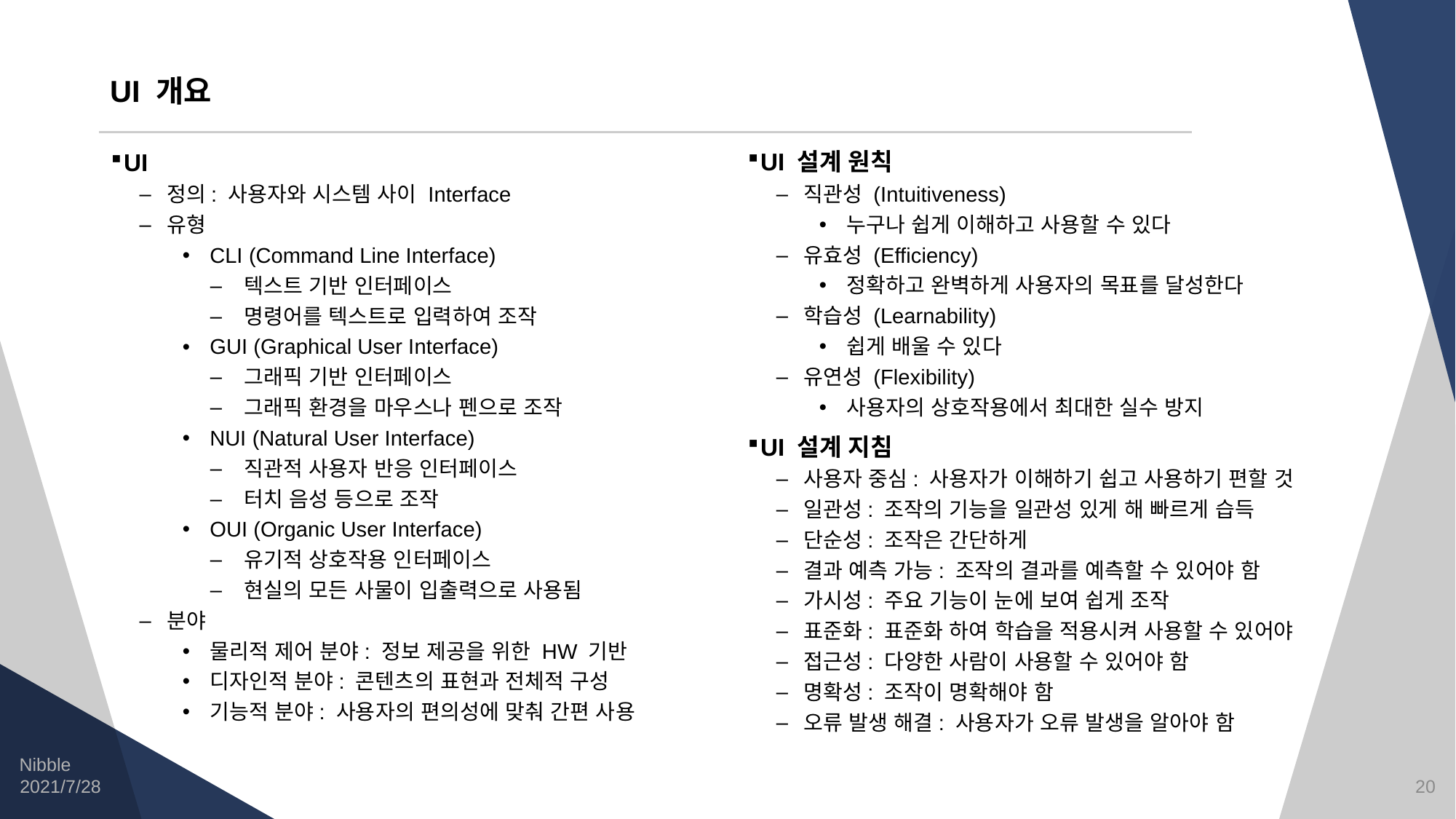

# UI 개요
UI 설계 원칙
직관성 (Intuitiveness)
누구나 쉽게 이해하고 사용할 수 있다
유효성 (Efficiency)
정확하고 완벽하게 사용자의 목표를 달성한다
학습성 (Learnability)
쉽게 배울 수 있다
유연성 (Flexibility)
사용자의 상호작용에서 최대한 실수 방지
UI 설계 지침
사용자 중심: 사용자가 이해하기 쉽고 사용하기 편할 것
일관성: 조작의 기능을 일관성 있게 해 빠르게 습득
단순성: 조작은 간단하게
결과 예측 가능: 조작의 결과를 예측할 수 있어야 함
가시성: 주요 기능이 눈에 보여 쉽게 조작
표준화: 표준화 하여 학습을 적용시켜 사용할 수 있어야
접근성: 다양한 사람이 사용할 수 있어야 함
명확성: 조작이 명확해야 함
오류 발생 해결: 사용자가 오류 발생을 알아야 함

UI
정의: 사용자와 시스템 사이 Interface
유형
CLI (Command Line Interface)
텍스트 기반 인터페이스
명령어를 텍스트로 입력하여 조작
GUI (Graphical User Interface)
그래픽 기반 인터페이스
그래픽 환경을 마우스나 펜으로 조작
NUI (Natural User Interface)
직관적 사용자 반응 인터페이스
터치 음성 등으로 조작
OUI (Organic User Interface)
유기적 상호작용 인터페이스
현실의 모든 사물이 입출력으로 사용됨
분야
물리적 제어 분야: 정보 제공을 위한 HW 기반
디자인적 분야: 콘텐츠의 표현과 전체적 구성
기능적 분야: 사용자의 편의성에 맞춰 간편 사용
Nibble
2021/7/28
20